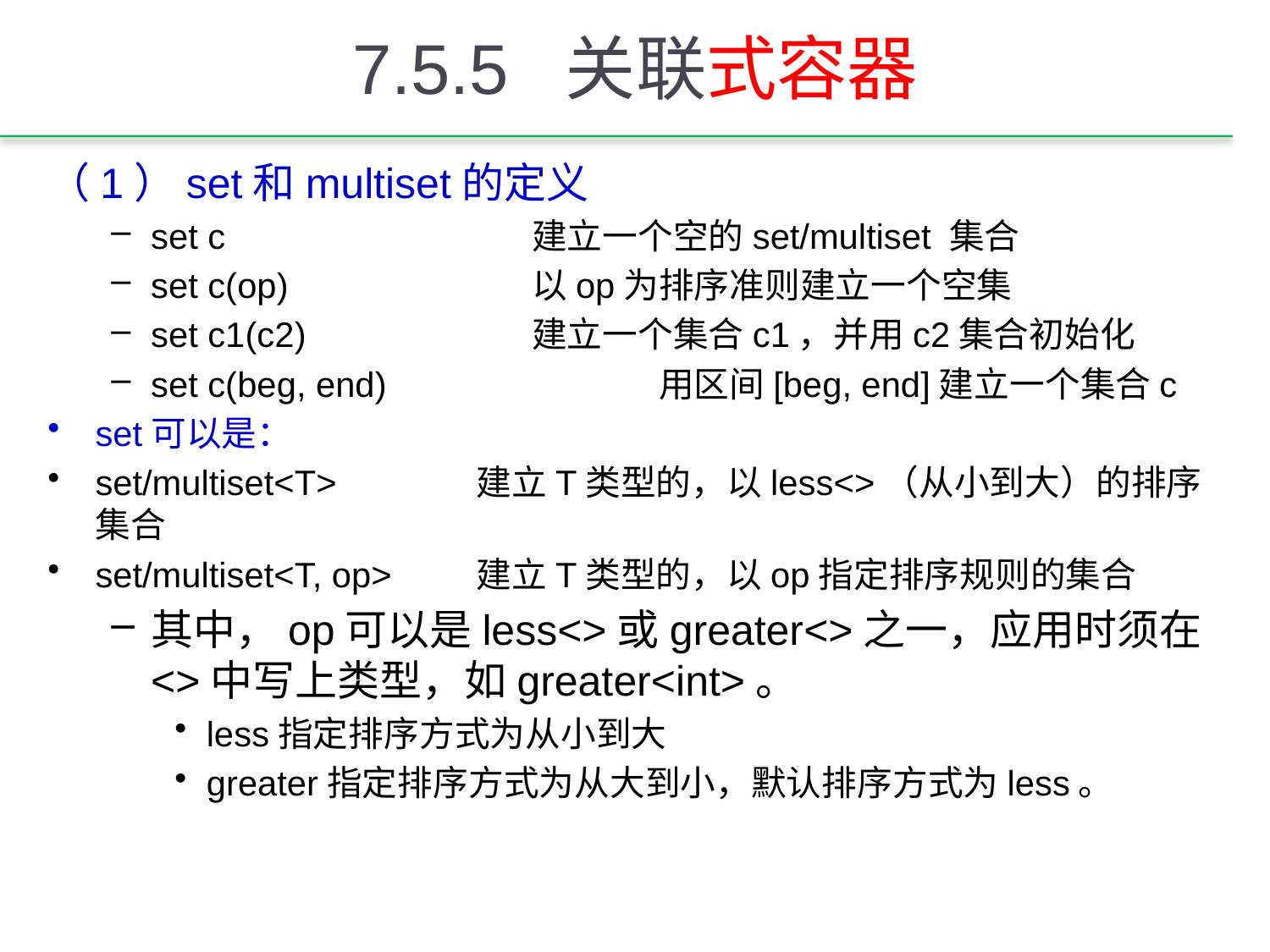

# 7.5.5  关联式容器
（1）set和multiset的定义
set c	           		建立一个空的set/multiset 集合
set c(op)         		以op为排序准则建立一个空集
set c1(c2)        		建立一个集合c1，并用c2集合初始化
set c(beg, end)    		用区间[beg, end]建立一个集合c
set可以是：
set/multiset<T>     	建立T类型的，以less<>（从小到大）的排序集合
set/multiset<T, op> 	建立T类型的，以op指定排序规则的集合
其中，op可以是less<>或greater<>之一，应用时须在<>中写上类型，如greater<int>。
less指定排序方式为从小到大
greater指定排序方式为从大到小，默认排序方式为less。